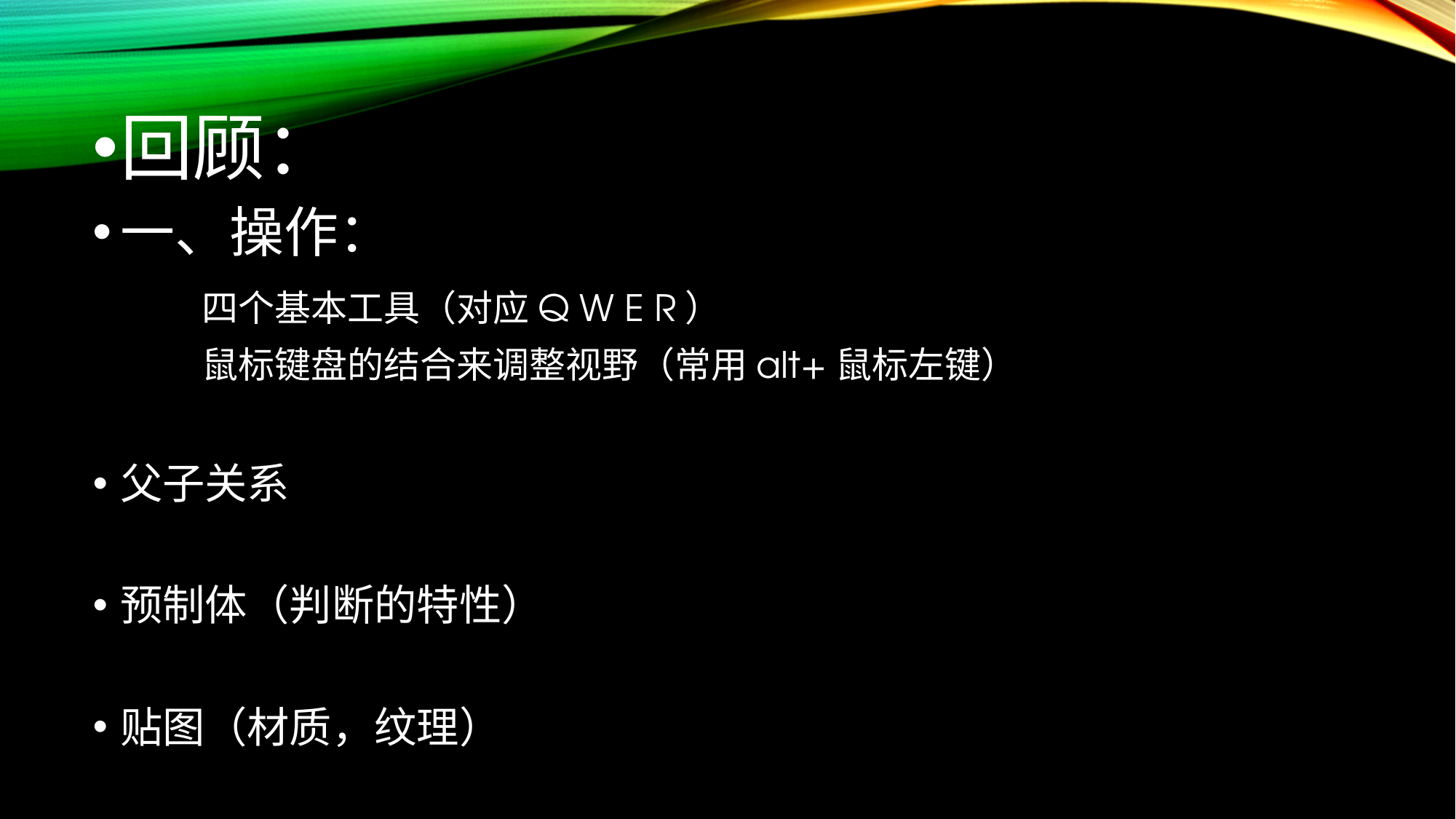

#
回顾：
一、操作：
	四个基本工具（对应Q W E R）
	鼠标键盘的结合来调整视野（常用alt+鼠标左键）

父子关系

预制体（判断的特性）

贴图（材质，纹理）